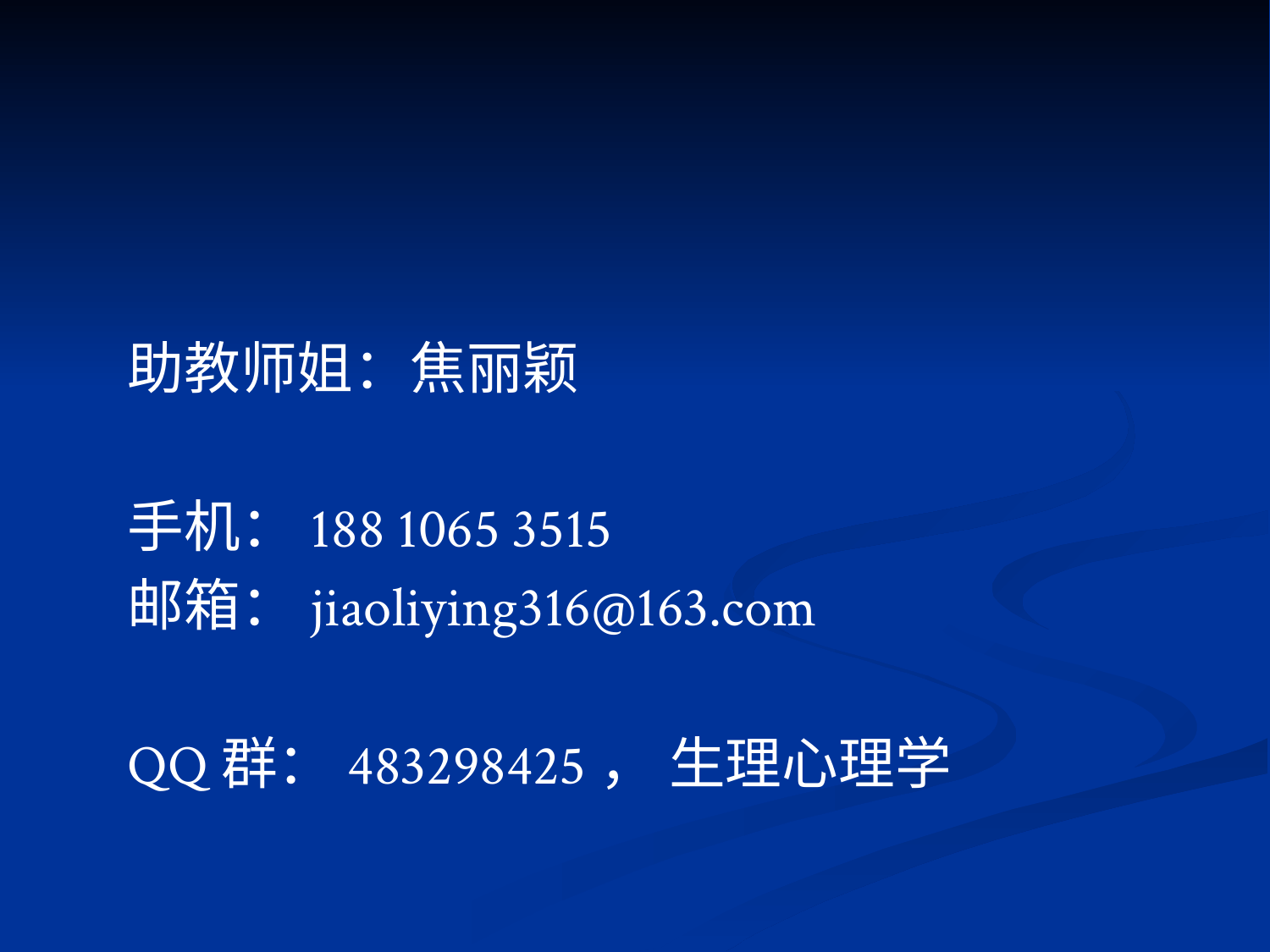

助教师姐：焦丽颖

手机：188 1065 3515
邮箱：jiaoliying316@163.com

QQ群：483298425， 生理心理学